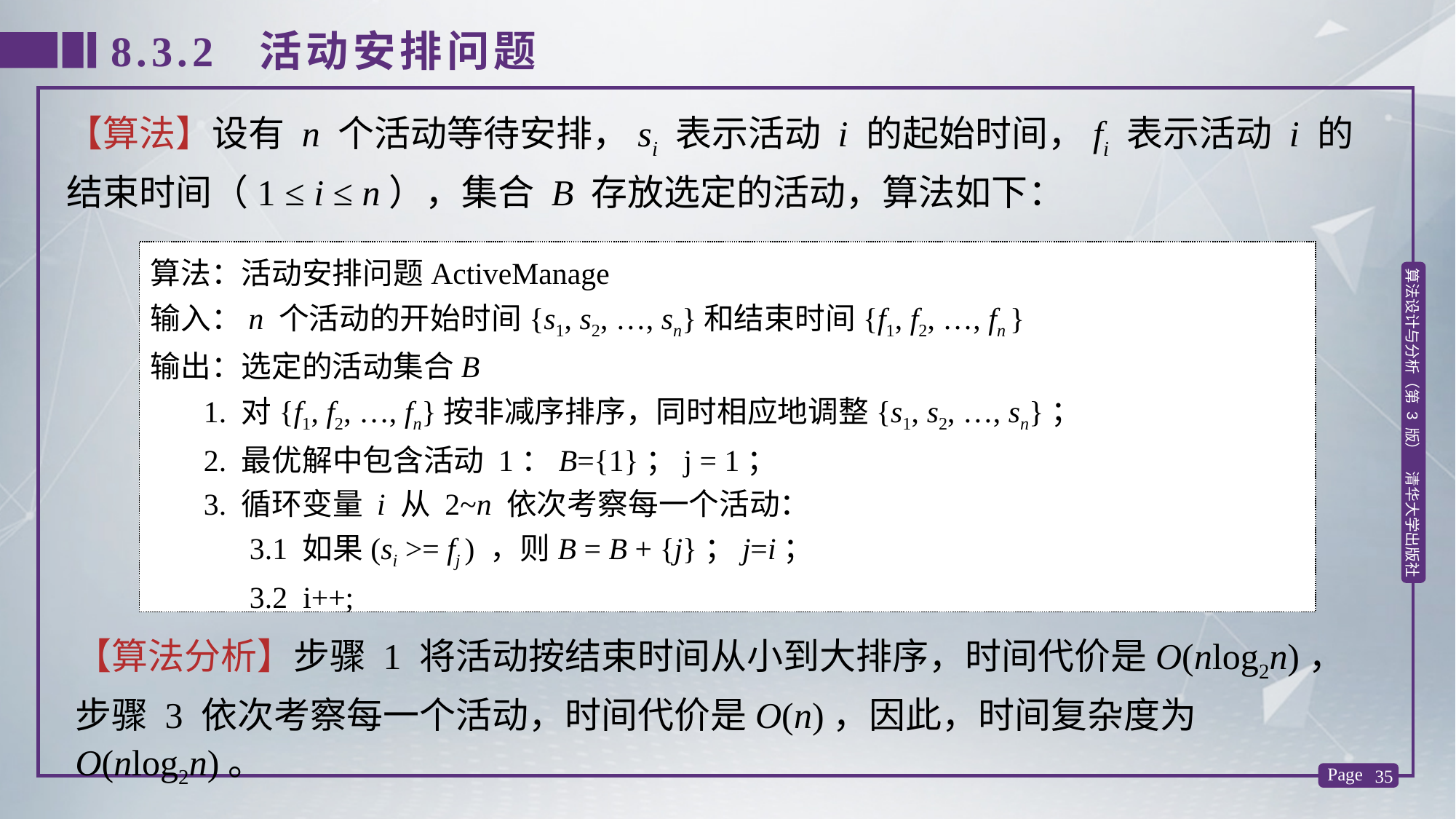

8.3.2  活动安排问题
【算法】设有 n 个活动等待安排，si 表示活动 i 的起始时间，fi 表示活动 i 的结束时间（1 ≤ i ≤ n），集合 B 存放选定的活动，算法如下：
算法：活动安排问题ActiveManage
输入：n 个活动的开始时间{s1, s2, …, sn}和结束时间{f1, f2, …, fn }
输出：选定的活动集合B
       1. 对{f1, f2, …, fn}按非减序排序，同时相应地调整{s1, s2, …, sn}；
       2. 最优解中包含活动 1：B={1}；j = 1；
       3. 循环变量 i 从 2~n 依次考察每一个活动：
             3.1 如果(si >= fj ) ，则B = B + {j}；j=i；
             3.2  i++;
【算法分析】步骤 1 将活动按结束时间从小到大排序，时间代价是O(nlog2n)，步骤 3 依次考察每一个活动，时间代价是O(n)，因此，时间复杂度为O(nlog2n)。